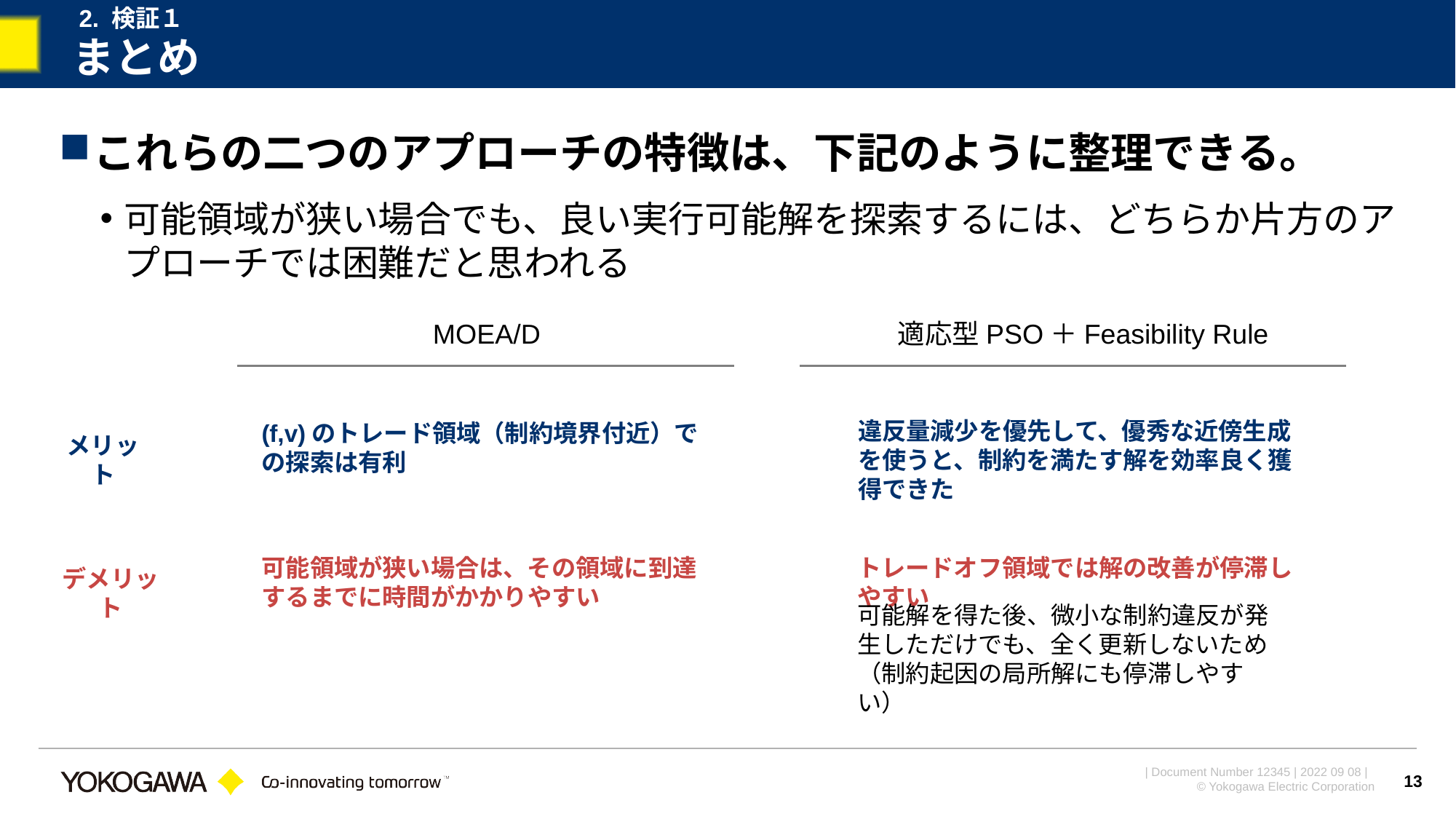

2. 検証１
# まとめ
これらの二つのアプローチの特徴は、下記のように整理できる。
可能領域が狭い場合でも、良い実行可能解を探索するには、どちらか片方のアプローチでは困難だと思われる
MOEA/D
適応型PSO＋Feasibility Rule
違反量減少を優先して、優秀な近傍生成を使うと、制約を満たす解を効率良く獲得できた
(f,v)のトレード領域（制約境界付近）での探索は有利
メリット
可能領域が狭い場合は、その領域に到達するまでに時間がかかりやすい
トレードオフ領域では解の改善が停滞しやすい
デメリット
可能解を得た後、微小な制約違反が発生しただけでも、全く更新しないため
（制約起因の局所解にも停滞しやすい）
13